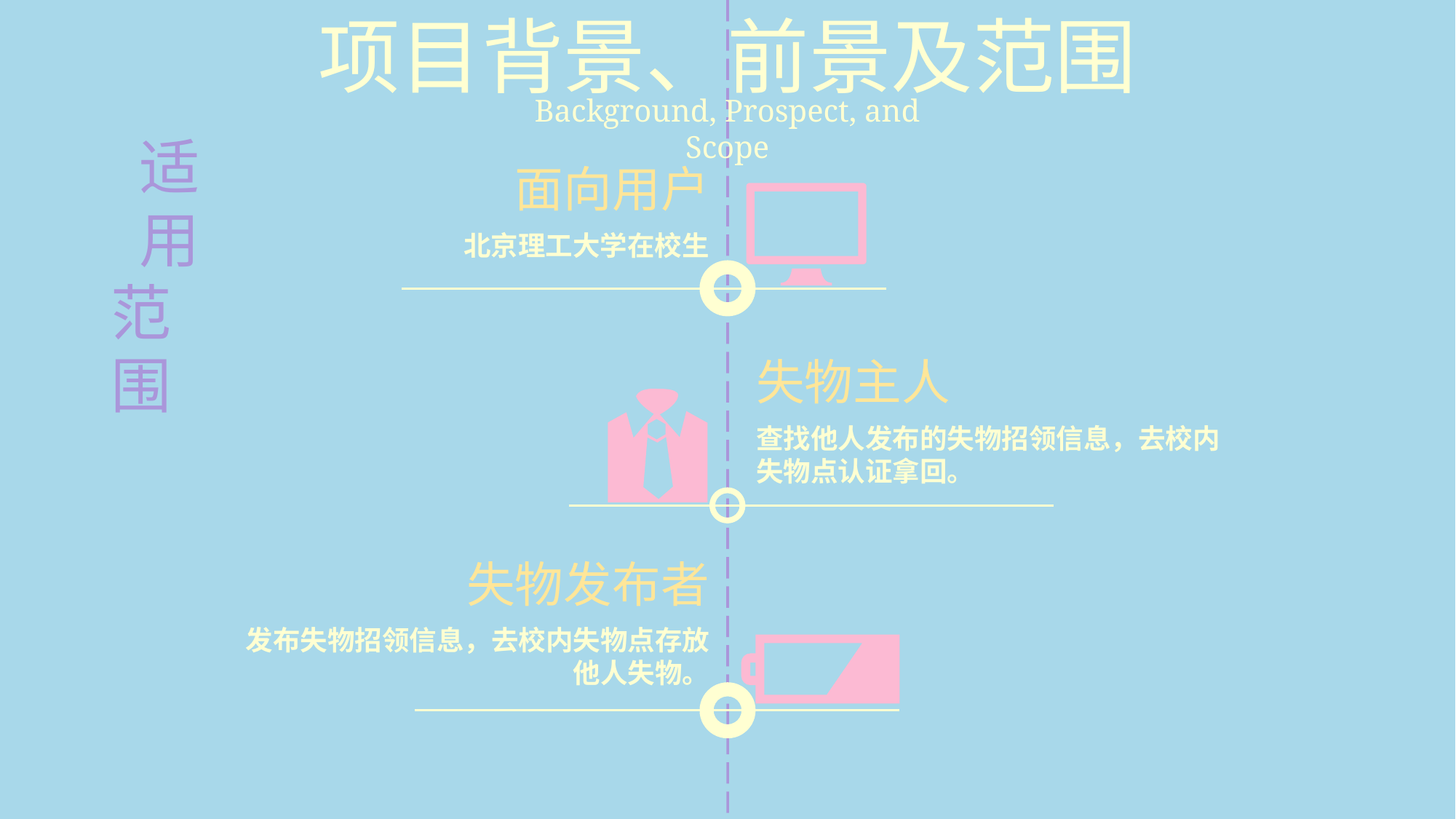

项目背景、前景及范围
Background, Prospect, and Scope
 适
 用
范
围
面向用户

北京理工大学在校生

失物主人

查找他人发布的失物招领信息，去校内失物点认证拿回。

失物发布者
发布失物招领信息，去校内失物点存放他人失物。